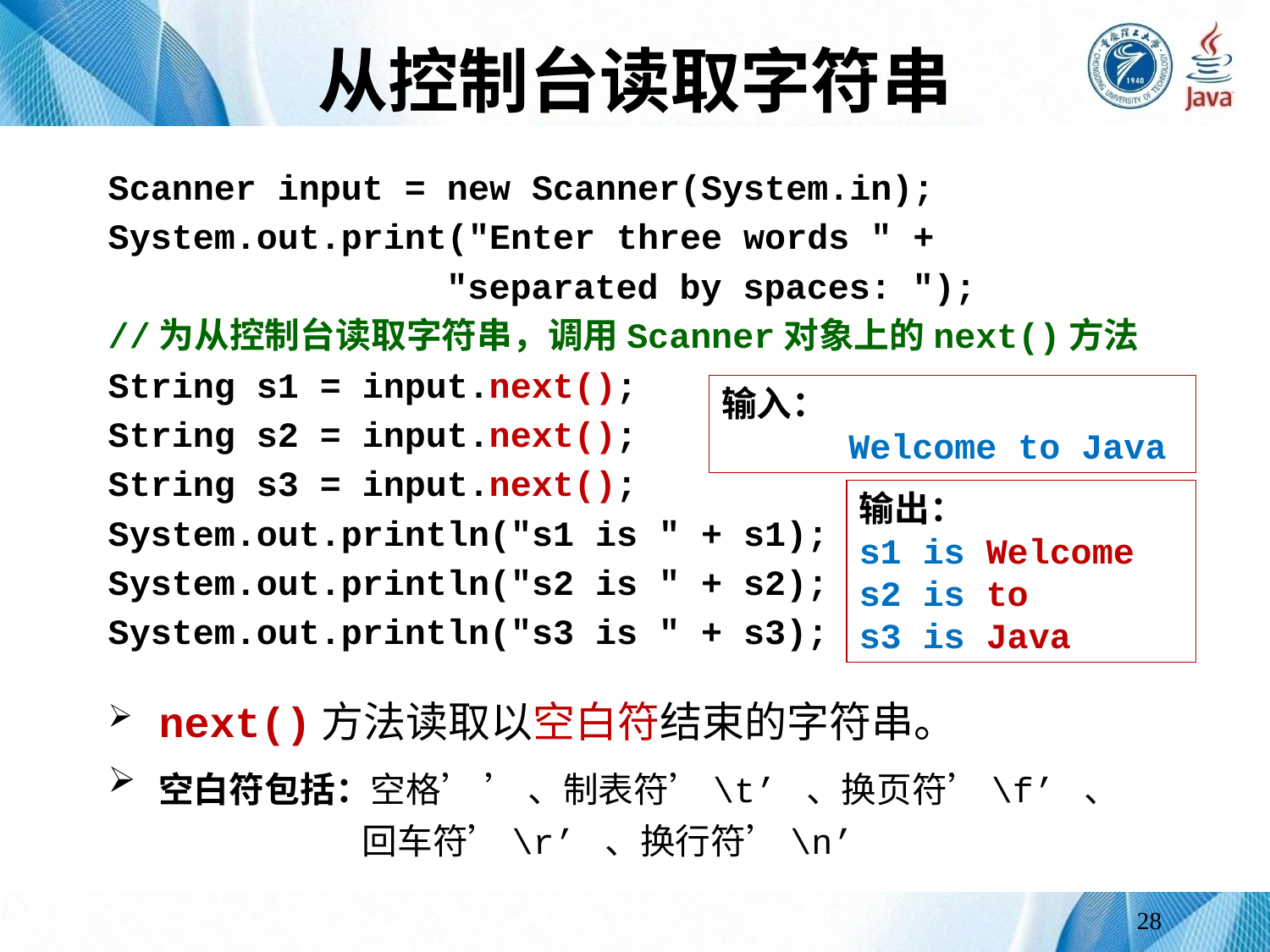

# 从控制台读取字符串
Scanner input = new Scanner(System.in);
System.out.print("Enter three words " +
                "separated by spaces: ");
//为从控制台读取字符串，调用Scanner对象上的next()方法
String s1 = input.next();
String s2 = input.next();
String s3 = input.next();
System.out.println("s1 is " + s1);
System.out.println("s2 is " + s2);
System.out.println("s3 is " + s3);

 next()方法读取以空白符结束的字符串。
 空白符包括：空格’ ’ 、制表符’\t’ 、换页符’\f’ 、
		回车符’\r’ 、换行符’\n’
输入：
	Welcome to Java
输出：
s1 is Welcome
s2 is to
s3 is Java
28